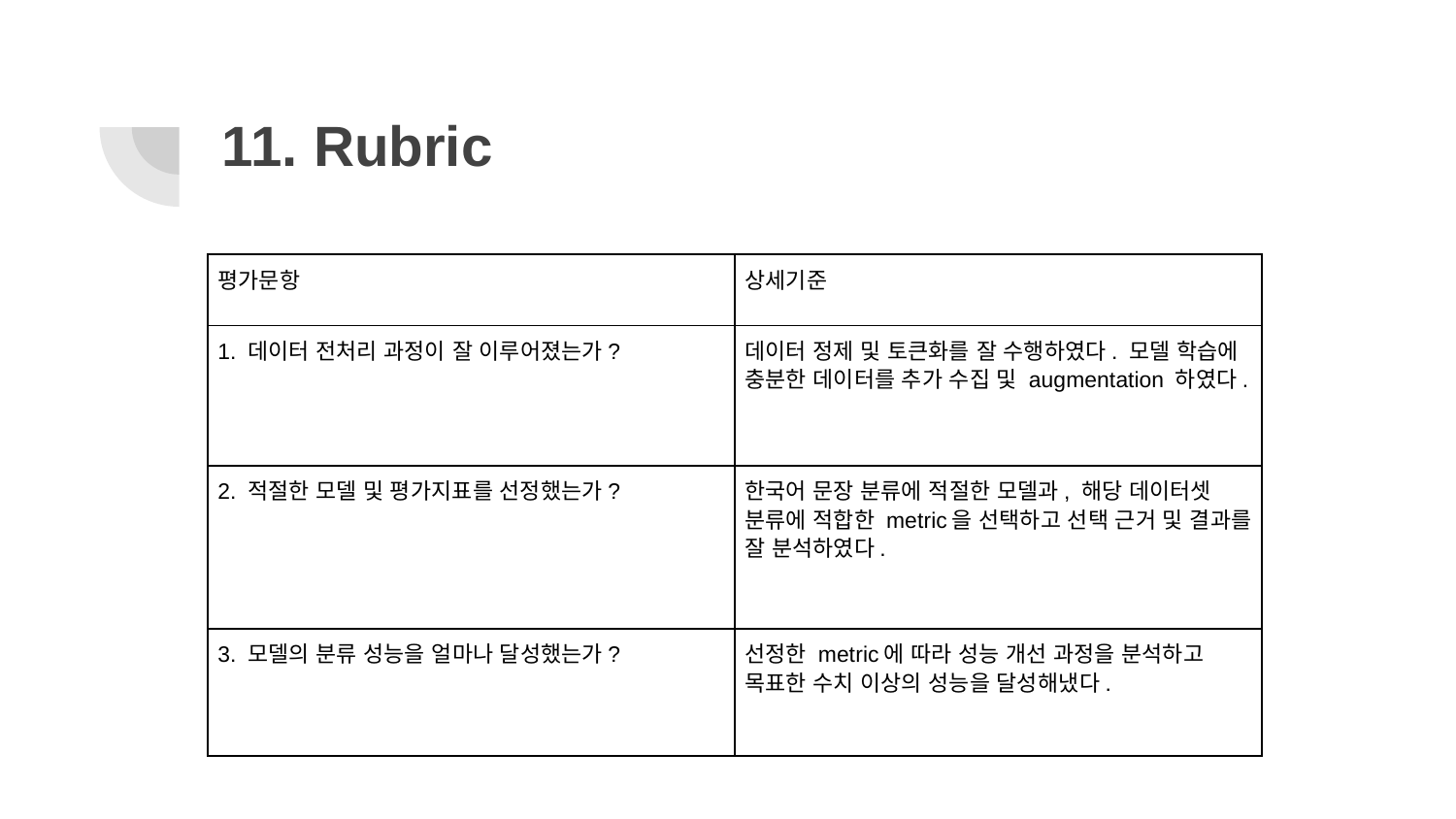

# 11. Rubric
| 평가문항 | 상세기준 |
| --- | --- |
| 1. 데이터 전처리 과정이 잘 이루어졌는가? | 데이터 정제 및 토큰화를 잘 수행하였다. 모델 학습에 충분한 데이터를 추가 수집 및 augmentation 하였다. |
| 2. 적절한 모델 및 평가지표를 선정했는가? | 한국어 문장 분류에 적절한 모델과, 해당 데이터셋 분류에 적합한 metric을 선택하고 선택 근거 및 결과를 잘 분석하였다. |
| 3. 모델의 분류 성능을 얼마나 달성했는가? | 선정한 metric에 따라 성능 개선 과정을 분석하고 목표한 수치 이상의 성능을 달성해냈다. |